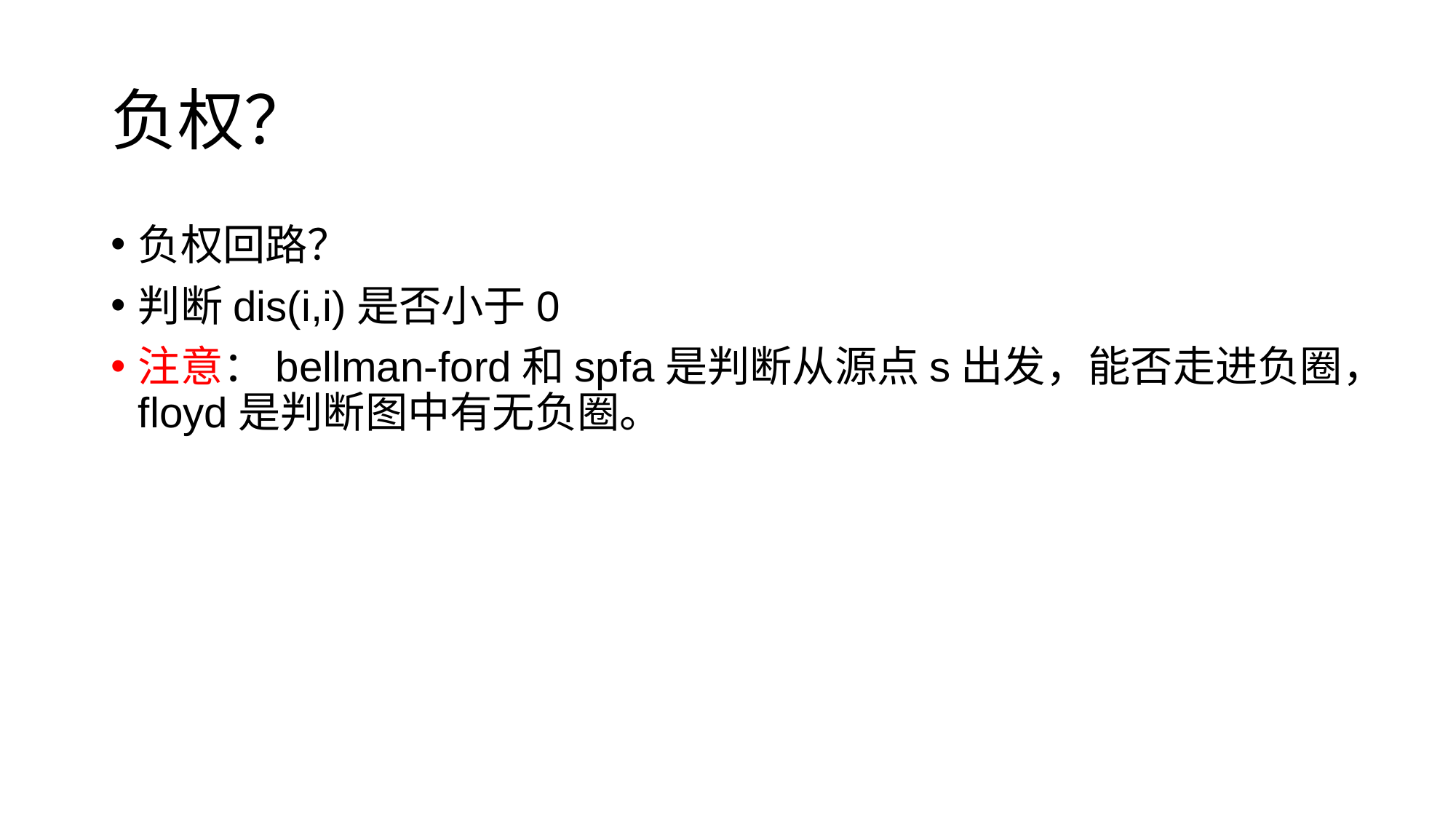

# 负权？
负权回路？
判断dis(i,i)是否小于0
注意：bellman-ford和spfa是判断从源点s出发，能否走进负圈，floyd是判断图中有无负圈。